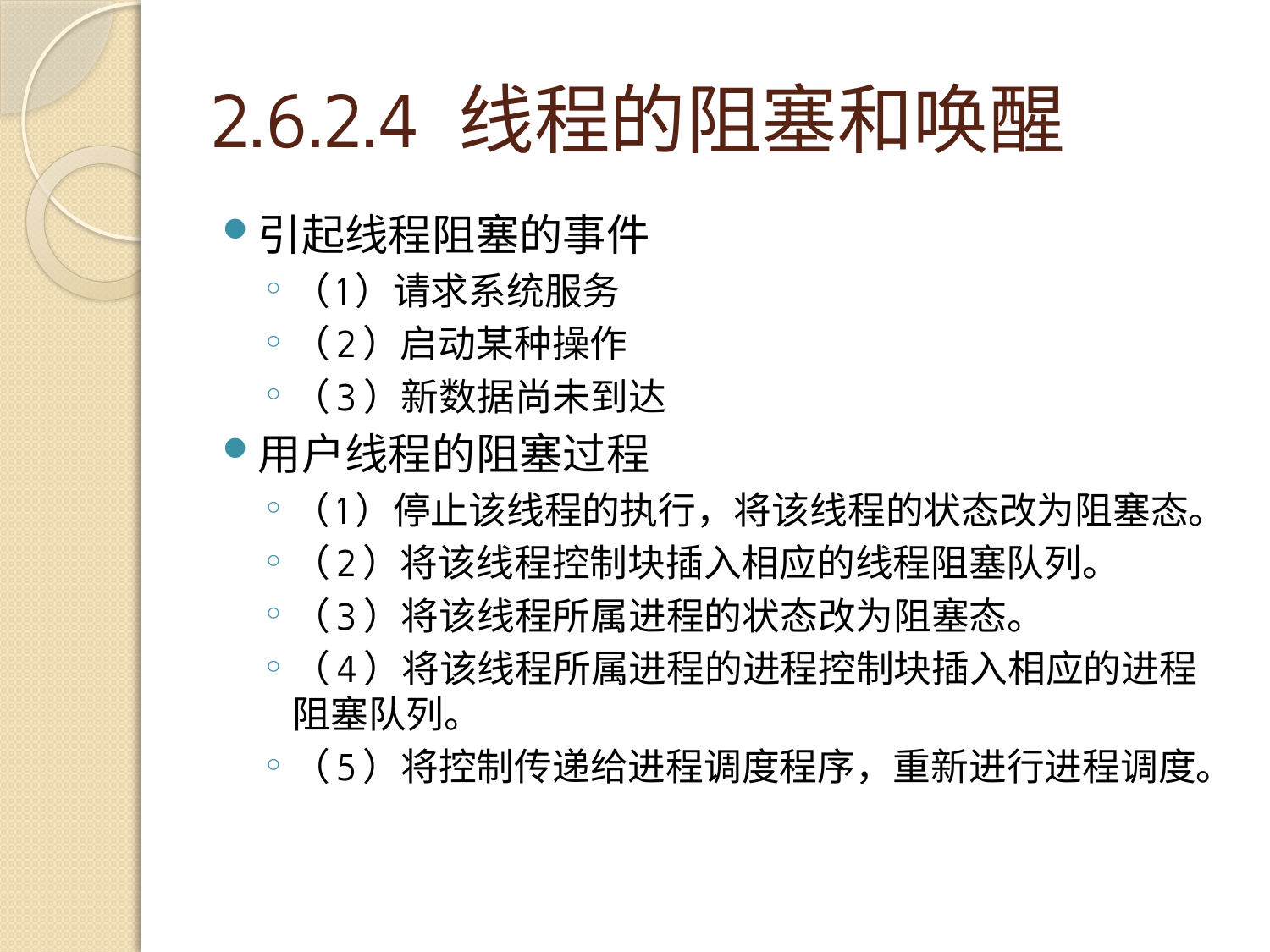

# 2.6.2.4 线程的阻塞和唤醒
引起线程阻塞的事件
（1）请求系统服务
（2）启动某种操作
（3）新数据尚未到达
用户线程的阻塞过程
（1）停止该线程的执行，将该线程的状态改为阻塞态。
（2）将该线程控制块插入相应的线程阻塞队列。
（3）将该线程所属进程的状态改为阻塞态。
（4）将该线程所属进程的进程控制块插入相应的进程阻塞队列。
（5）将控制传递给进程调度程序，重新进行进程调度。